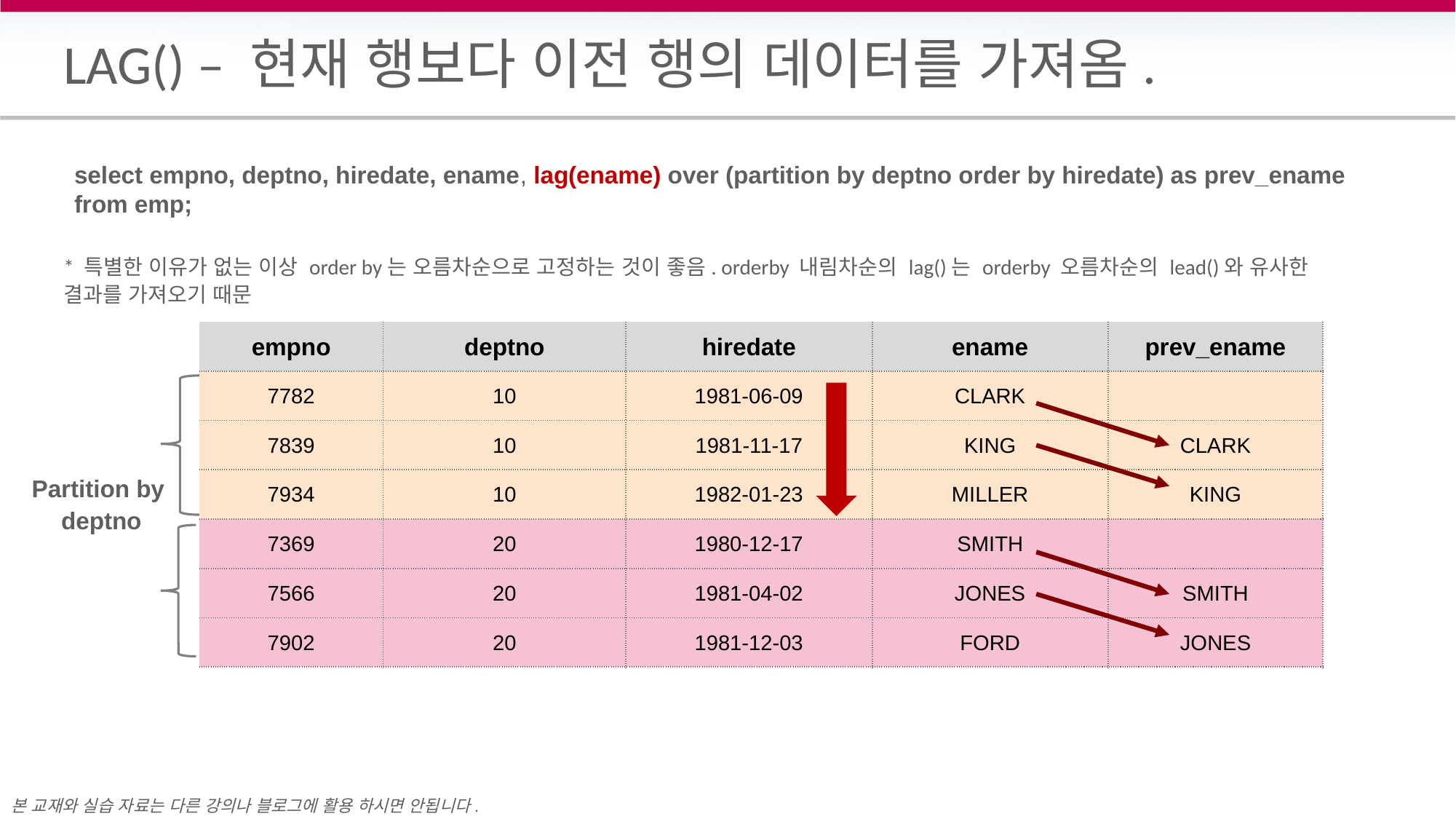

# LAG() – 현재 행보다 이전 행의 데이터를 가져옴.
select empno, deptno, hiredate, ename, lag(ename) over (partition by deptno order by hiredate) as prev_ename
from emp;
* 특별한 이유가 없는 이상 order by는 오름차순으로 고정하는 것이 좋음. orderby 내림차순의 lag()는 orderby 오름차순의 lead()와 유사한 결과를 가져오기 때문
| empno | deptno | hiredate | ename | prev\_ename |
| --- | --- | --- | --- | --- |
| 7782 | 10 | 1981-06-09 | CLARK |  |
| 7839 | 10 | 1981-11-17 | KING | CLARK |
| 7934 | 10 | 1982-01-23 | MILLER | KING |
| 7369 | 20 | 1980-12-17 | SMITH |  |
| 7566 | 20 | 1981-04-02 | JONES | SMITH |
| 7902 | 20 | 1981-12-03 | FORD | JONES |

Partition by
deptno